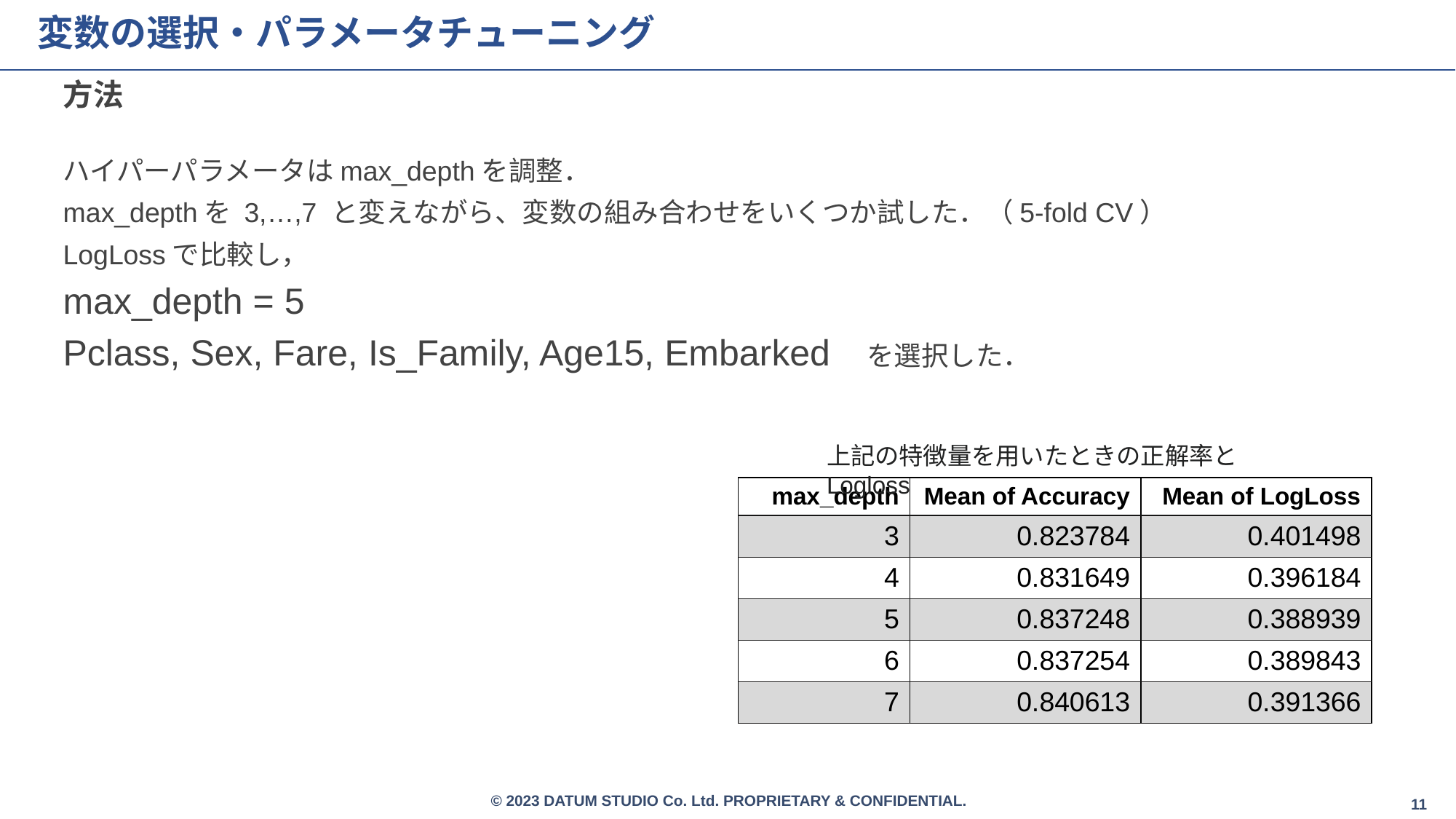

# 変数の選択・パラメータチューニング
方法
ハイパーパラメータはmax_depthを調整．
max_depthを 3,…,7 と変えながら、変数の組み合わせをいくつか試した．（5-fold CV）
LogLossで比較し，
max_depth = 5
Pclass, Sex, Fare, Is_Family, Age15, Embarked　を選択した．
上記の特徴量を用いたときの正解率とLogloss
| max\_depth | Mean of Accuracy | Mean of LogLoss |
| --- | --- | --- |
| 3 | 0.823784 | 0.401498 |
| 4 | 0.831649 | 0.396184 |
| 5 | 0.837248 | 0.388939 |
| 6 | 0.837254 | 0.389843 |
| 7 | 0.840613 | 0.391366 |